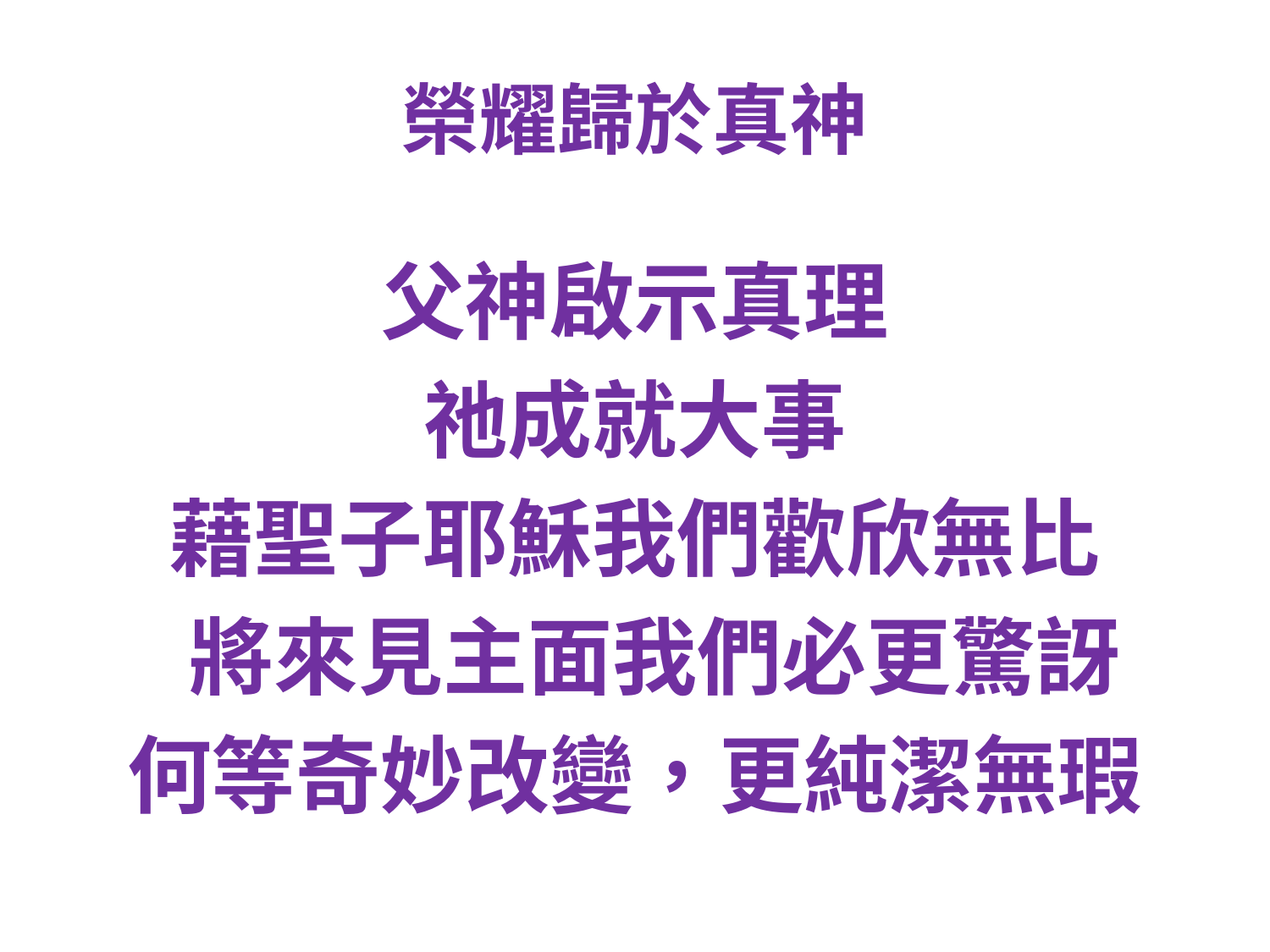

# 榮耀歸於真神
父神啟示真理
祂成就大事
藉聖子耶穌我們歡欣無比
 將來見主面我們必更驚訝
何等奇妙改變，更純潔無瑕